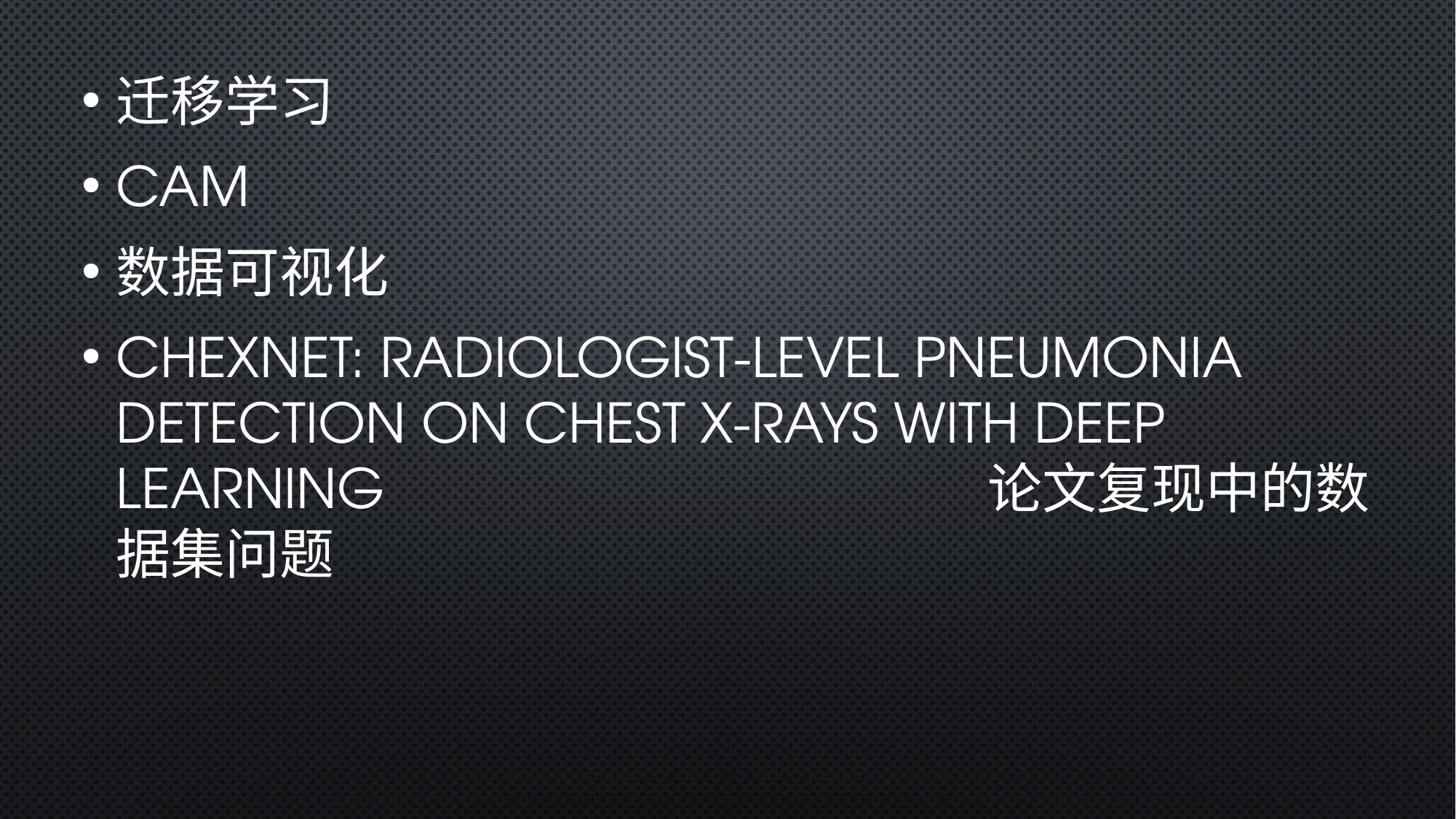

迁移学习
CAM
数据可视化
ChexNet: Radiologist-Level Pneumonia Detection on Chest X-Rays with Deep Learning                                       论文复现中的数据集问题